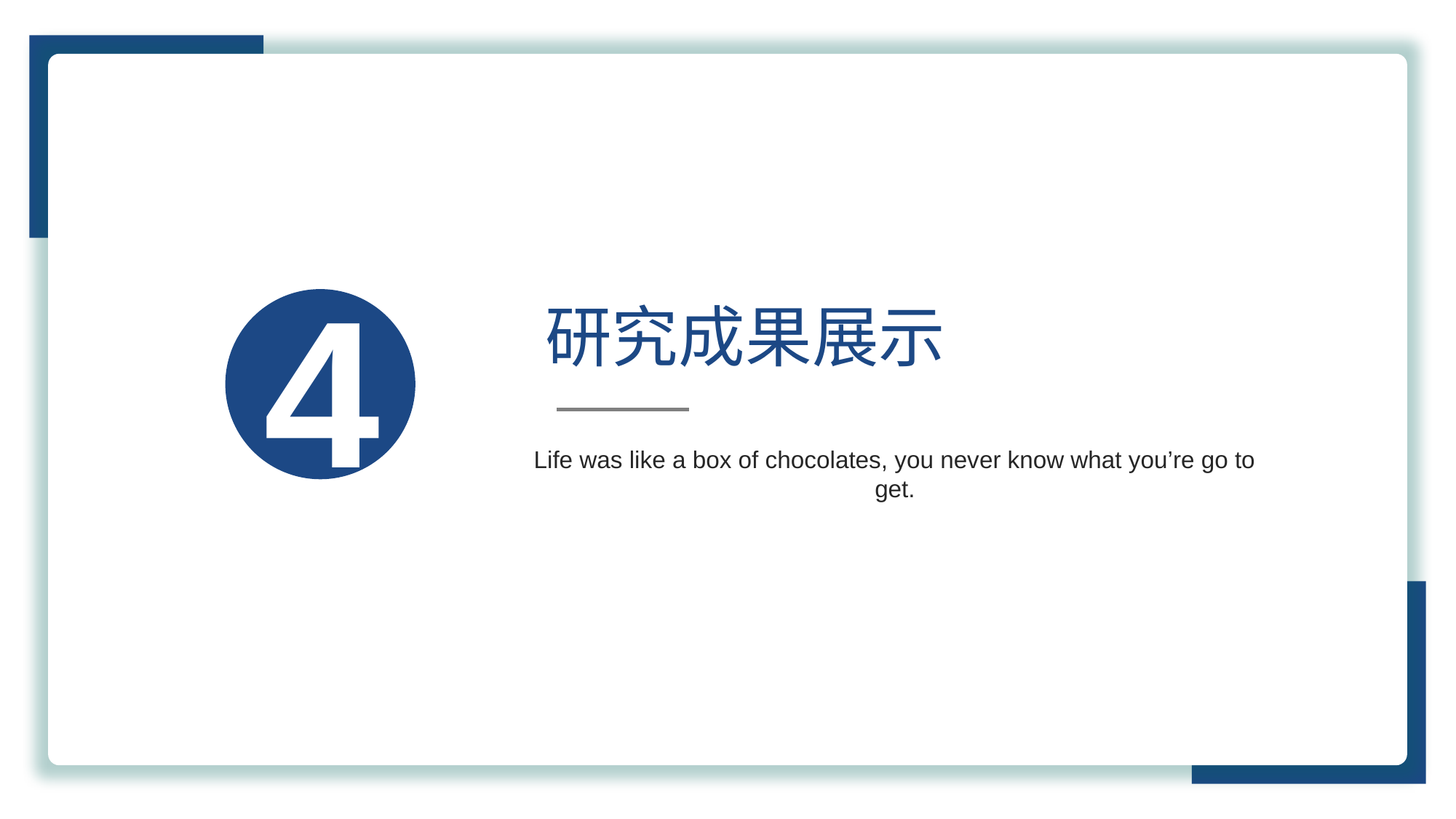

4
研究成果展示
Life was like a box of chocolates, you never know what you’re go to get.